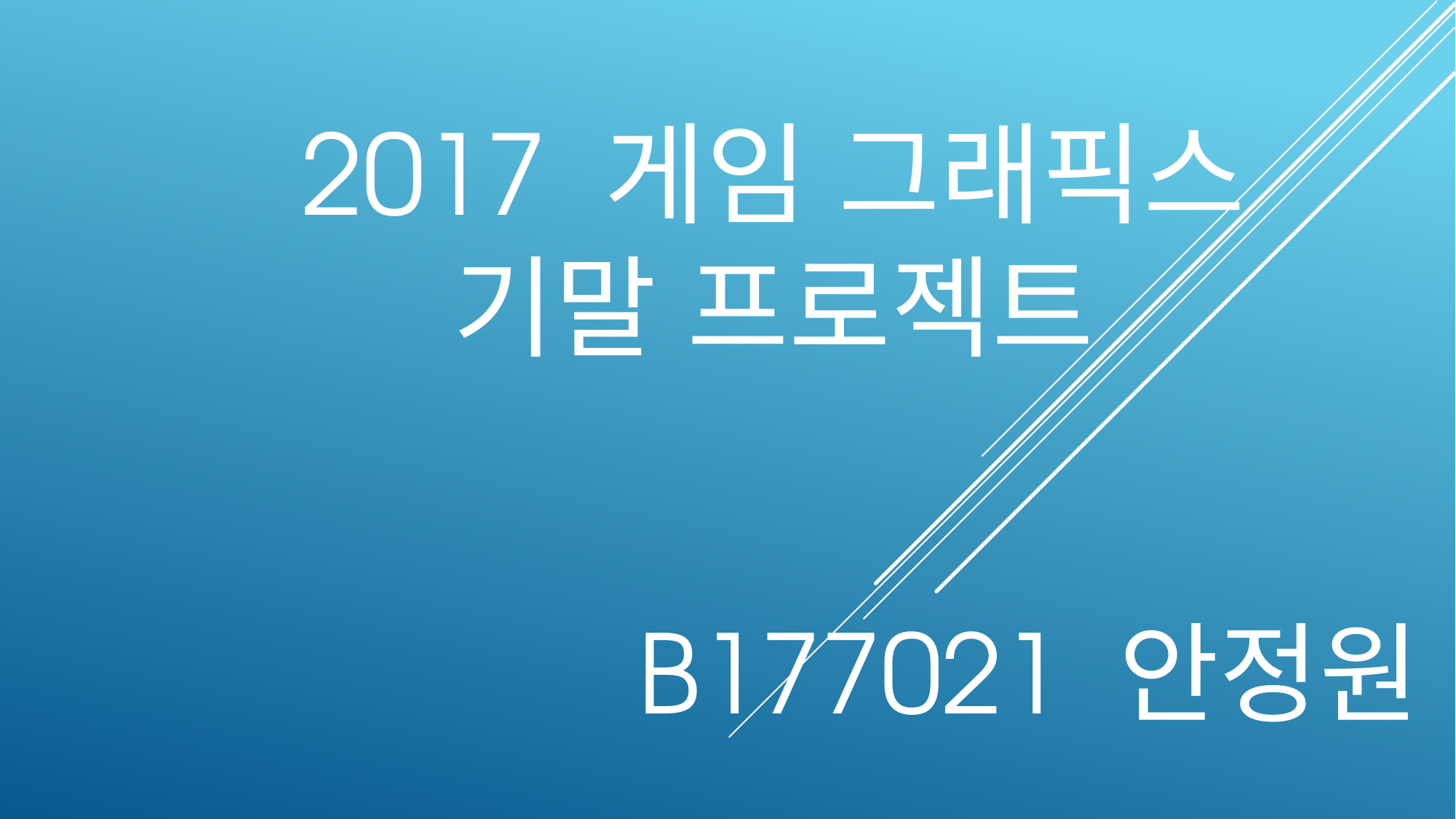

# 2017 게임 그래픽스 기말 프로젝트
		B177021 안정원